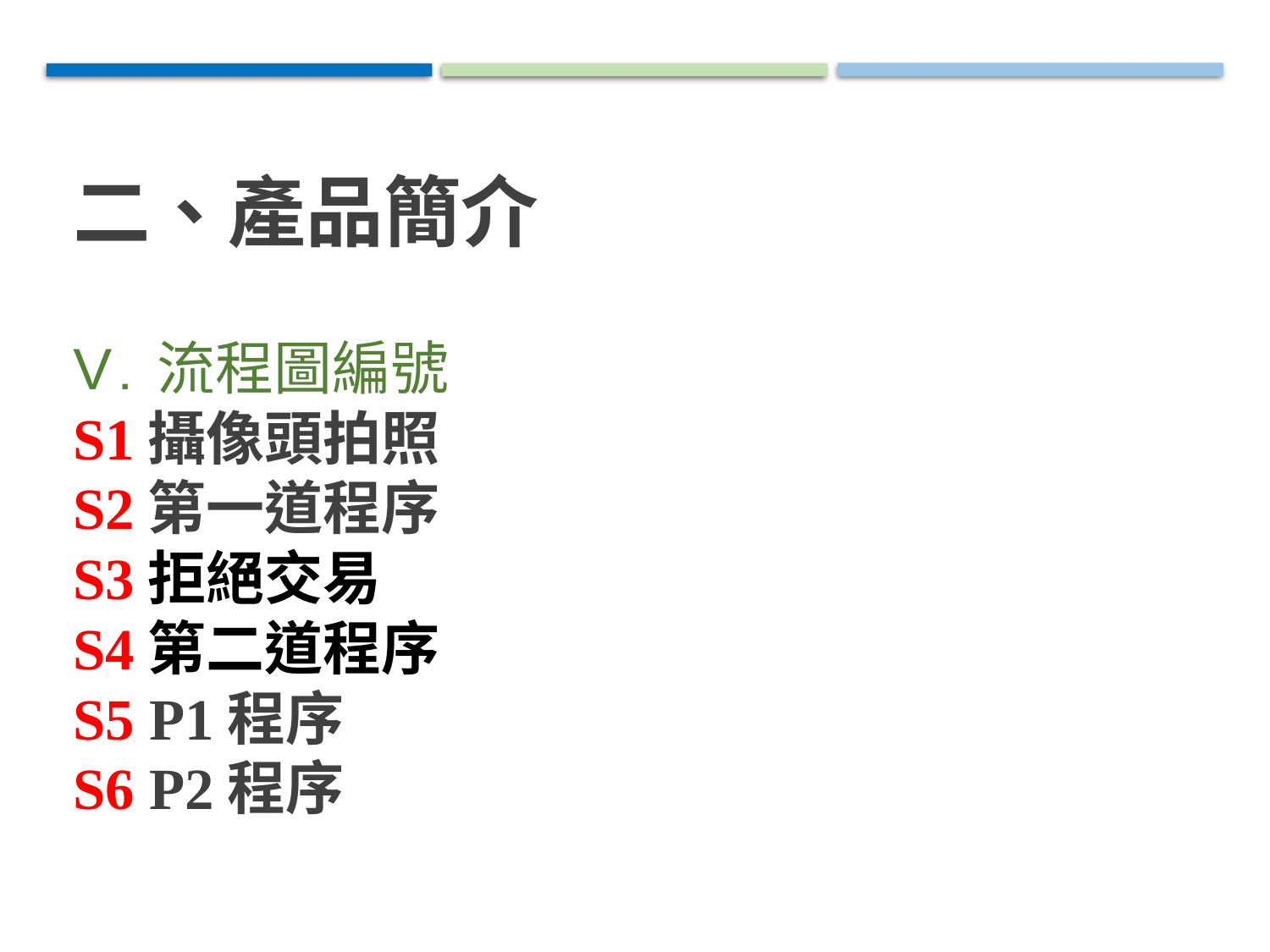

# 二、產品簡介
V.流程圖編號
S1攝像頭拍照
S2第一道程序
S3拒絕交易
S4第二道程序
S5 P1程序
S6 P2程序